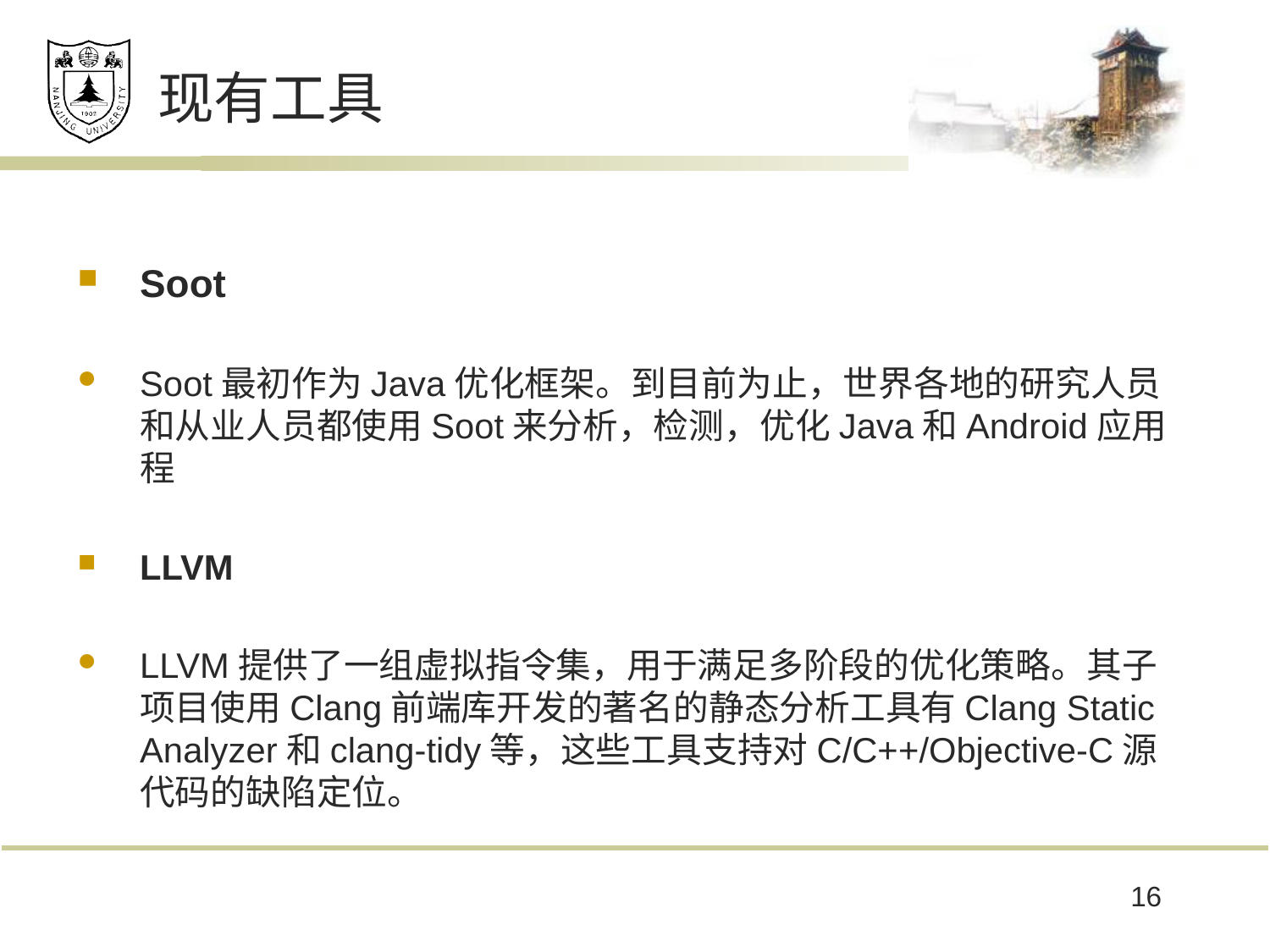

# 现有工具

Soot

Soot最初作为Java优化框架。到目前为止，世界各地的研究人员和从业人员都使用Soot来分析，检测，优化Java和Android应用程

LLVM

LLVM提供了一组虚拟指令集，用于满足多阶段的优化策略。其子项目使用Clang前端库开发的著名的静态分析工具有Clang Static Analyzer和clang-tidy等，这些工具支持对C/C++/Objective-C源代码的缺陷定位。

16